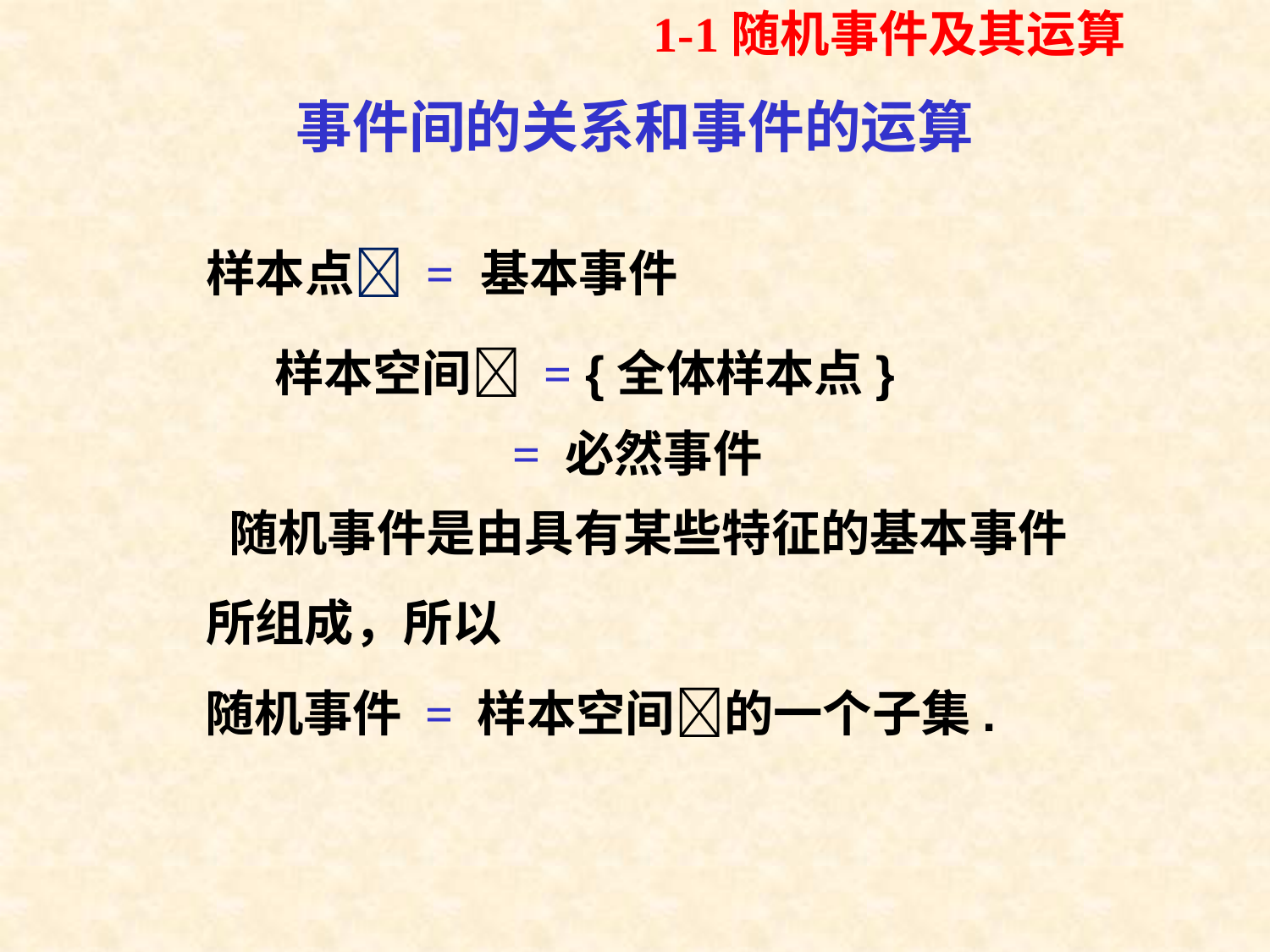

1-1随机事件及其运算
# 事件间的关系和事件的运算
样本点ω = 基本事件
样本空间Ω = {全体样本点}
= 必然事件
随机事件是由具有某些特征的基本事件
所组成，所以
随机事件 = 样本空间Ω的一个子集.